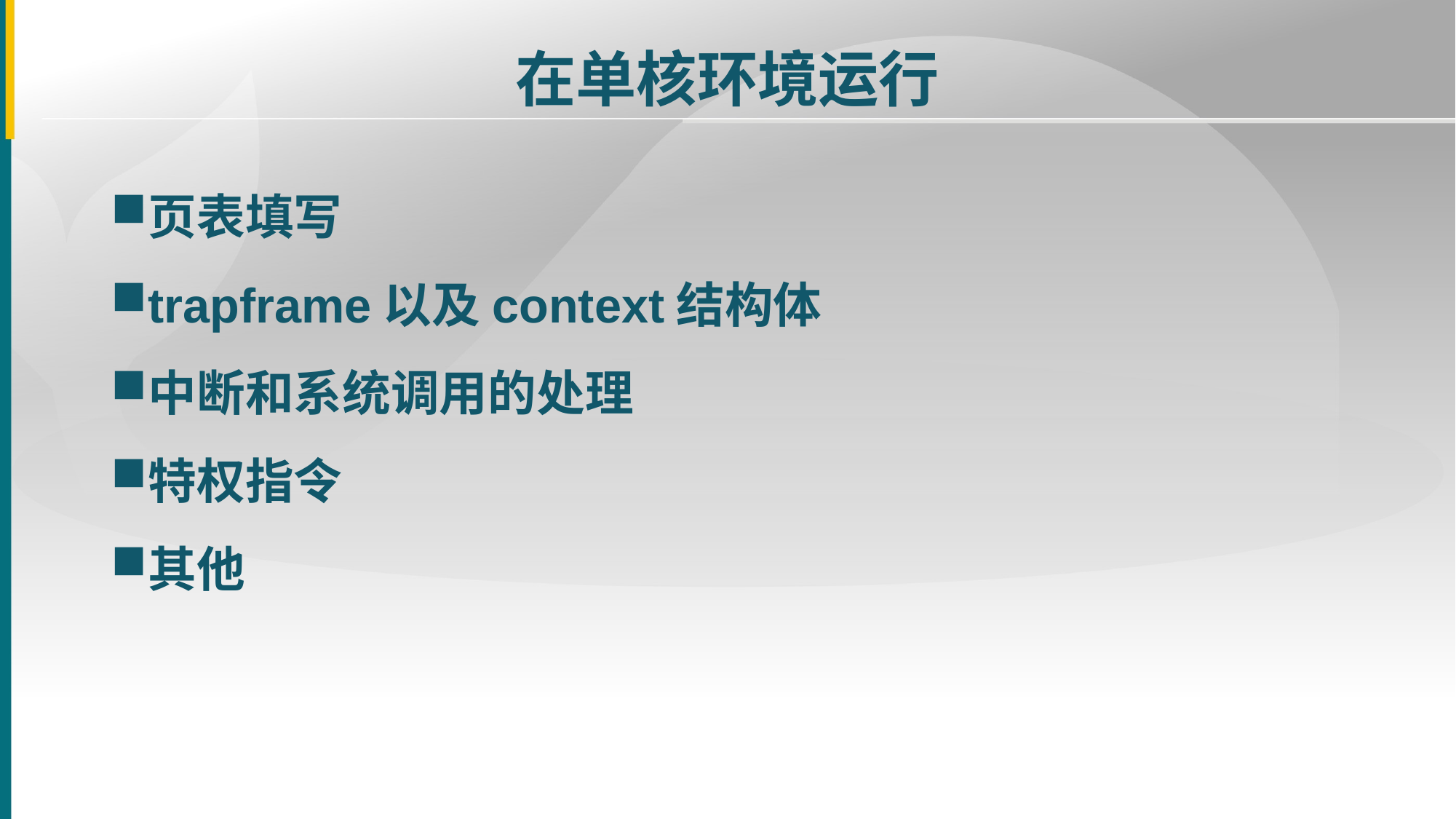

# 在单核环境运行
页表填写
trapframe以及context结构体
中断和系统调用的处理
特权指令
其他